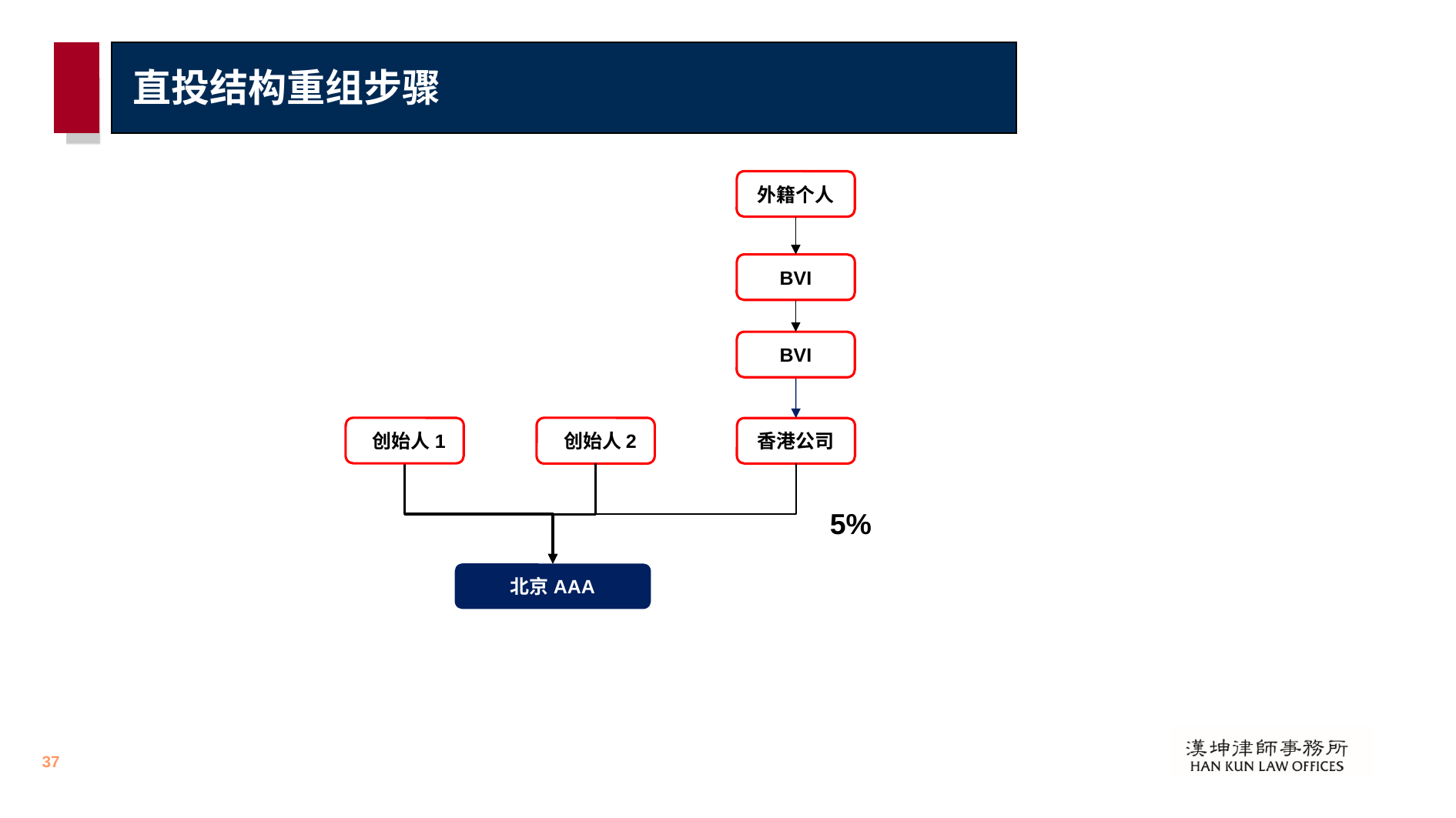

# 直投结构重组步骤
外籍个人
BVI
BVI
 创始人1
 创始人2
香港公司
5%
北京AAA